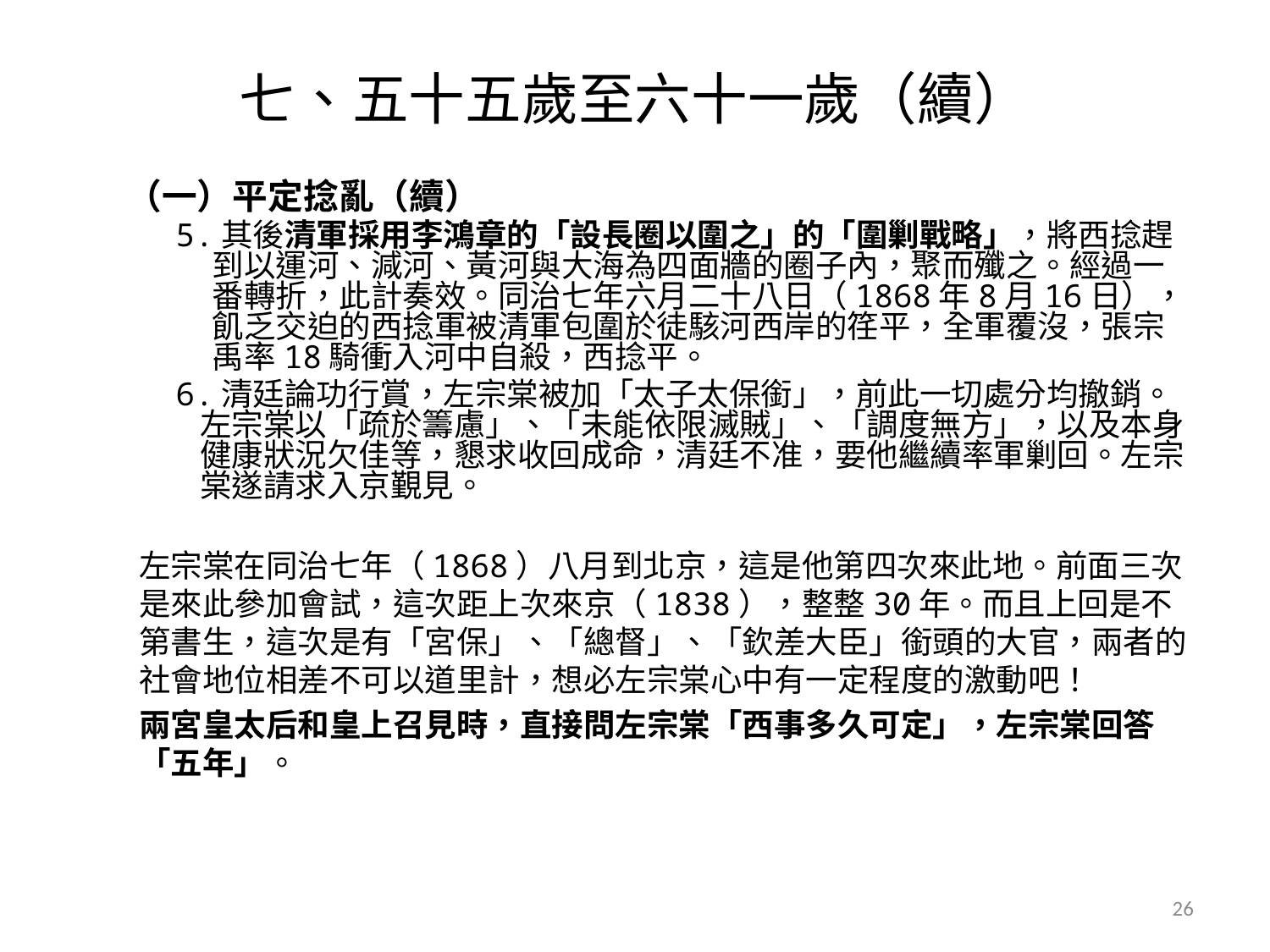

# 七、五十五歲至六十一歲（續）
（一）平定捻亂（續）
5.其後清軍採用李鴻章的「設長圈以圍之」的「圍剿戰略」，將西捻趕到以運河、減河、黃河與大海為四面牆的圈子內，聚而殲之。經過一番轉折，此計奏效。同治七年六月二十八日（1868年8月16日），飢乏交迫的西捻軍被清軍包圍於徒駭河西岸的䇮平，全軍覆沒，張宗禹率18騎衝入河中自殺，西捻平。
6.清廷論功行賞，左宗棠被加「太子太保銜」，前此一切處分均撤銷。左宗棠以「疏於籌慮」、「未能依限滅賊」、「調度無方」，以及本身健康狀況欠佳等，懇求收回成命，清廷不准，要他繼續率軍剿回。左宗棠遂請求入京覲見。

左宗棠在同治七年（1868）八月到北京，這是他第四次來此地。前面三次是來此參加會試，這次距上次來京（1838），整整30年。而且上回是不第書生，這次是有「宮保」、「總督」、「欽差大臣」銜頭的大官，兩者的社會地位相差不可以道里計，想必左宗棠心中有一定程度的激動吧！
兩宮皇太后和皇上召見時，直接問左宗棠「西事多久可定」，左宗棠回答「五年」。
26